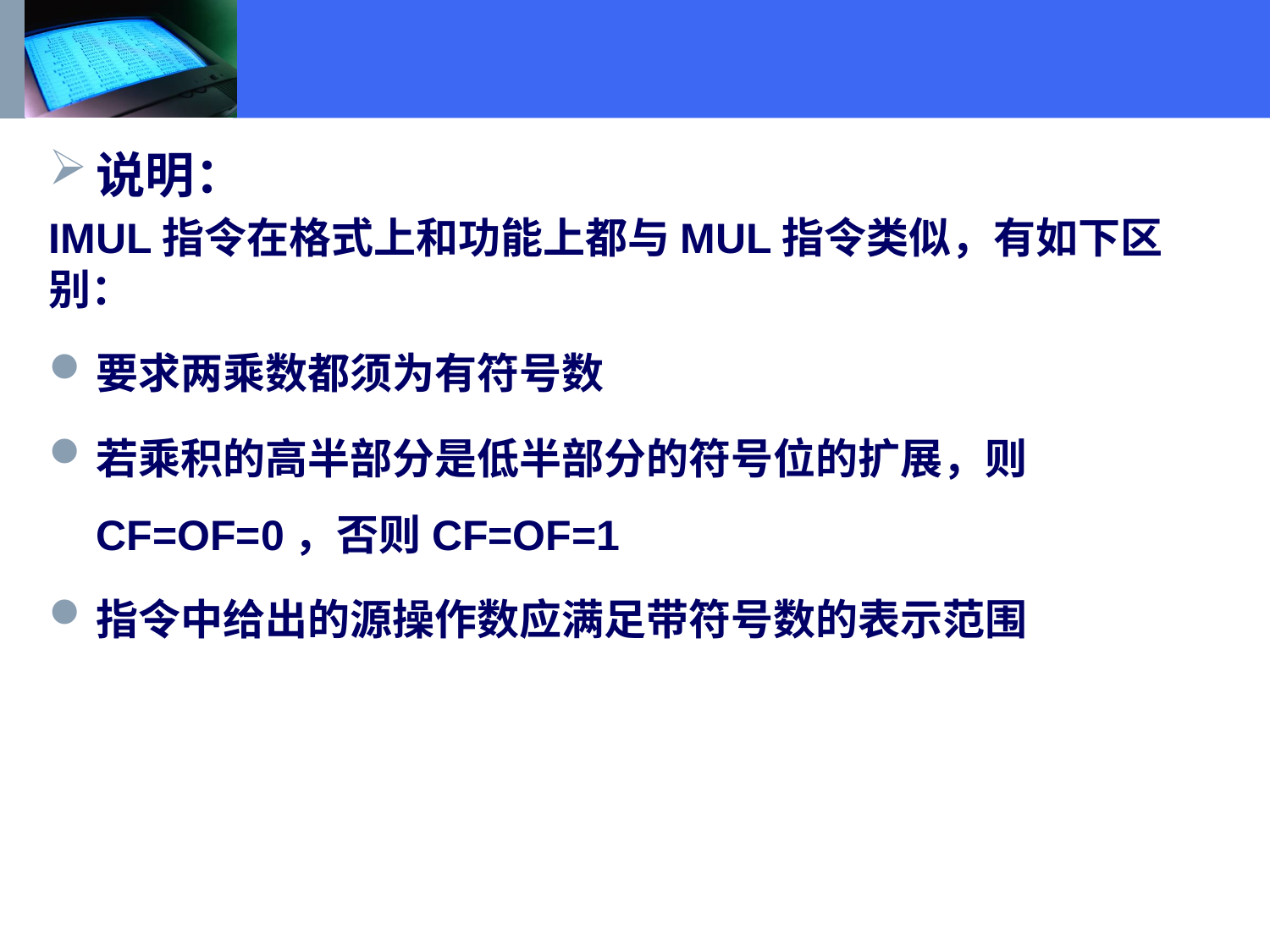

说明：
IMUL指令在格式上和功能上都与MUL指令类似，有如下区别：
要求两乘数都须为有符号数
若乘积的高半部分是低半部分的符号位的扩展，则CF=OF=0，否则CF=OF=1
指令中给出的源操作数应满足带符号数的表示范围